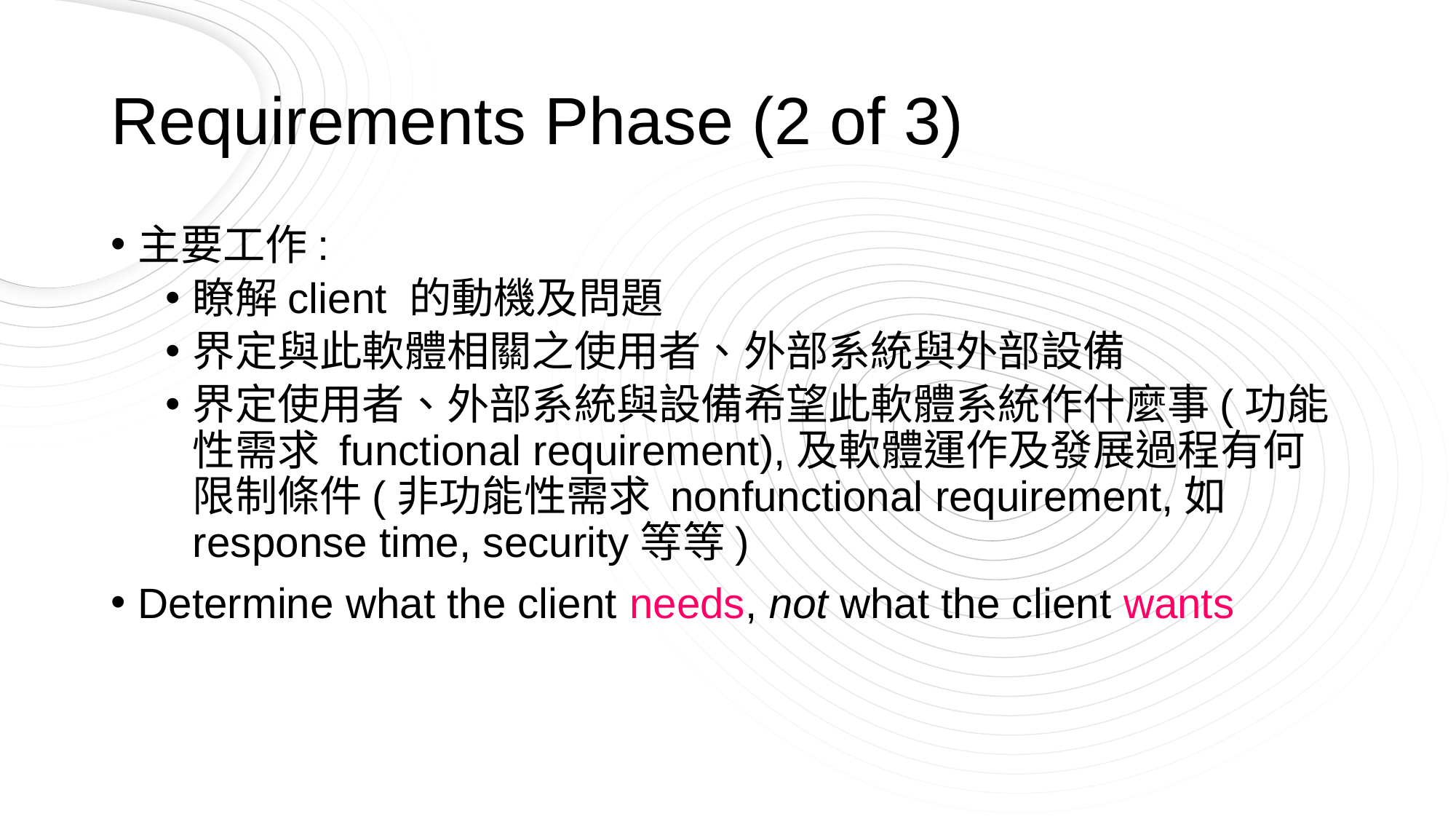

# Requirements Phase (2 of 3)
主要工作:
瞭解client 的動機及問題
界定與此軟體相關之使用者、外部系統與外部設備
界定使用者、外部系統與設備希望此軟體系統作什麼事(功能性需求 functional requirement),及軟體運作及發展過程有何限制條件(非功能性需求 nonfunctional requirement,如 response time, security等等)
Determine what the client needs, not what the client wants